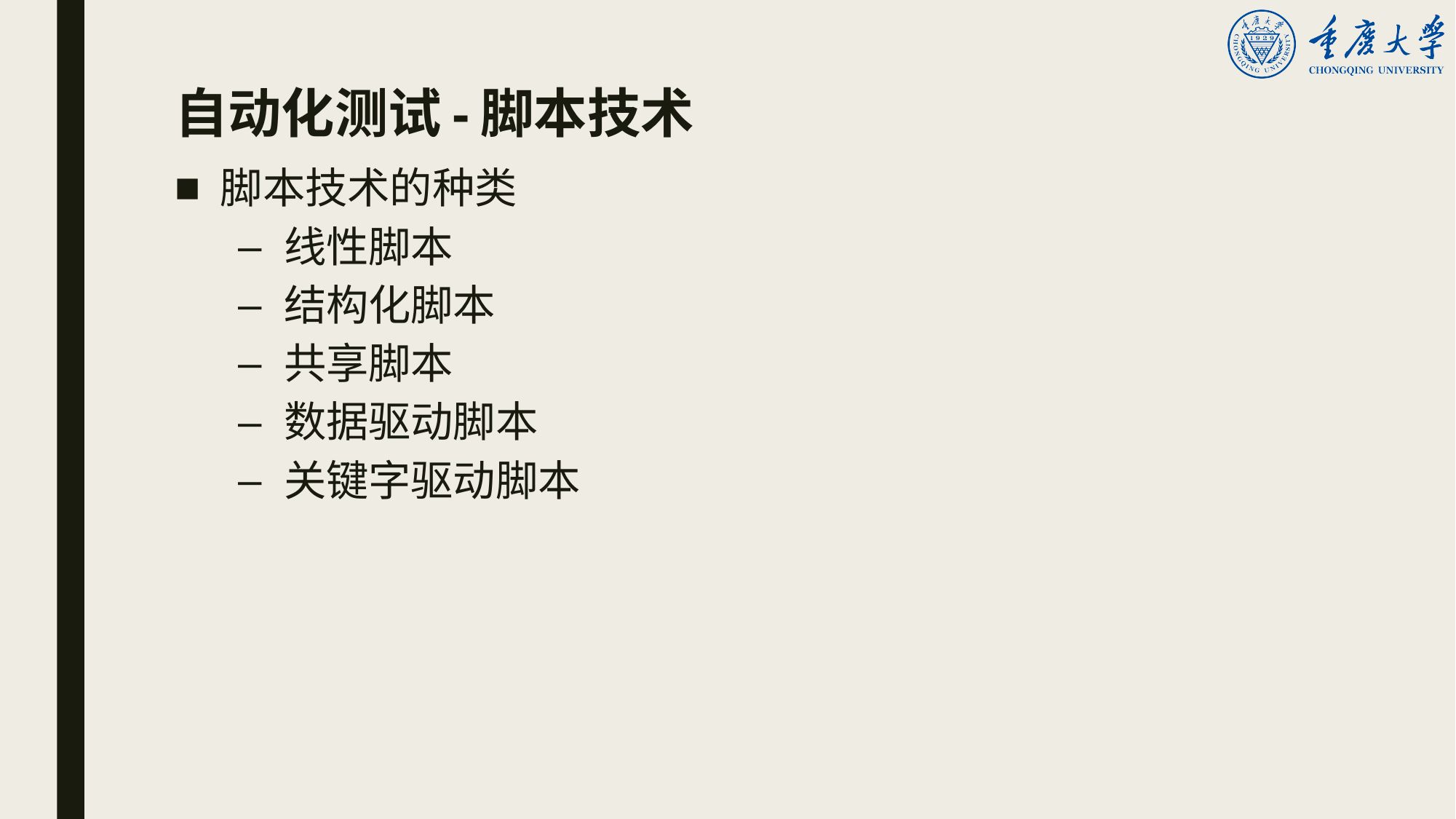

# 自动化测试-脚本技术
脚本技术的种类
线性脚本
结构化脚本
共享脚本
数据驱动脚本
关键字驱动脚本